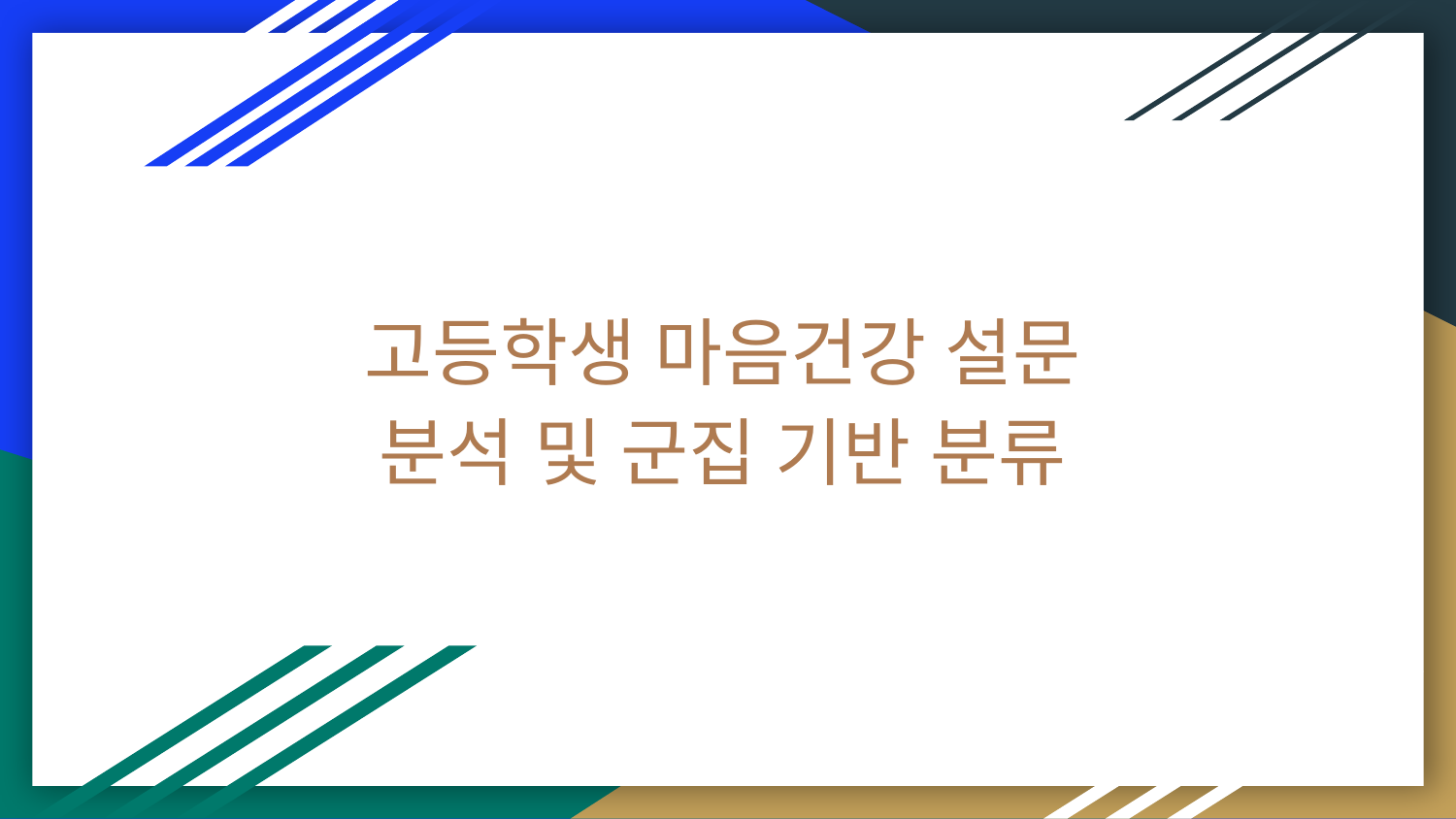

# 고등학생 마음건강 설문 분석 및 군집 기반 분류